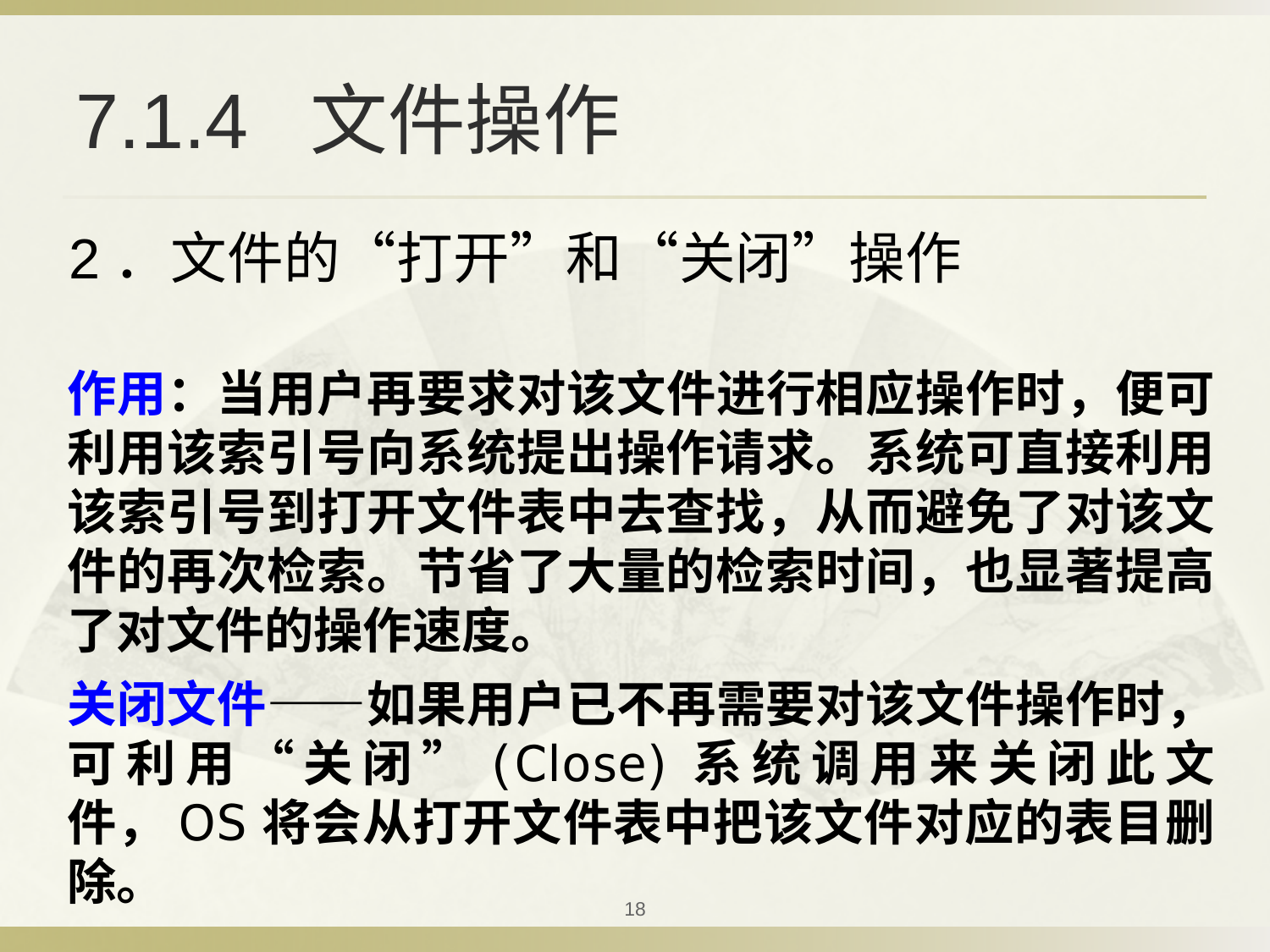

# 7.1.4  文件操作
2．文件的“打开”和“关闭”操作
作用：当用户再要求对该文件进行相应操作时，便可利用该索引号向系统提出操作请求。系统可直接利用该索引号到打开文件表中去查找，从而避免了对该文件的再次检索。节省了大量的检索时间，也显著提高了对文件的操作速度。
关闭文件——如果用户已不再需要对该文件操作时，可利用“关闭”(Close)系统调用来关闭此文件，OS将会从打开文件表中把该文件对应的表目删除。
18